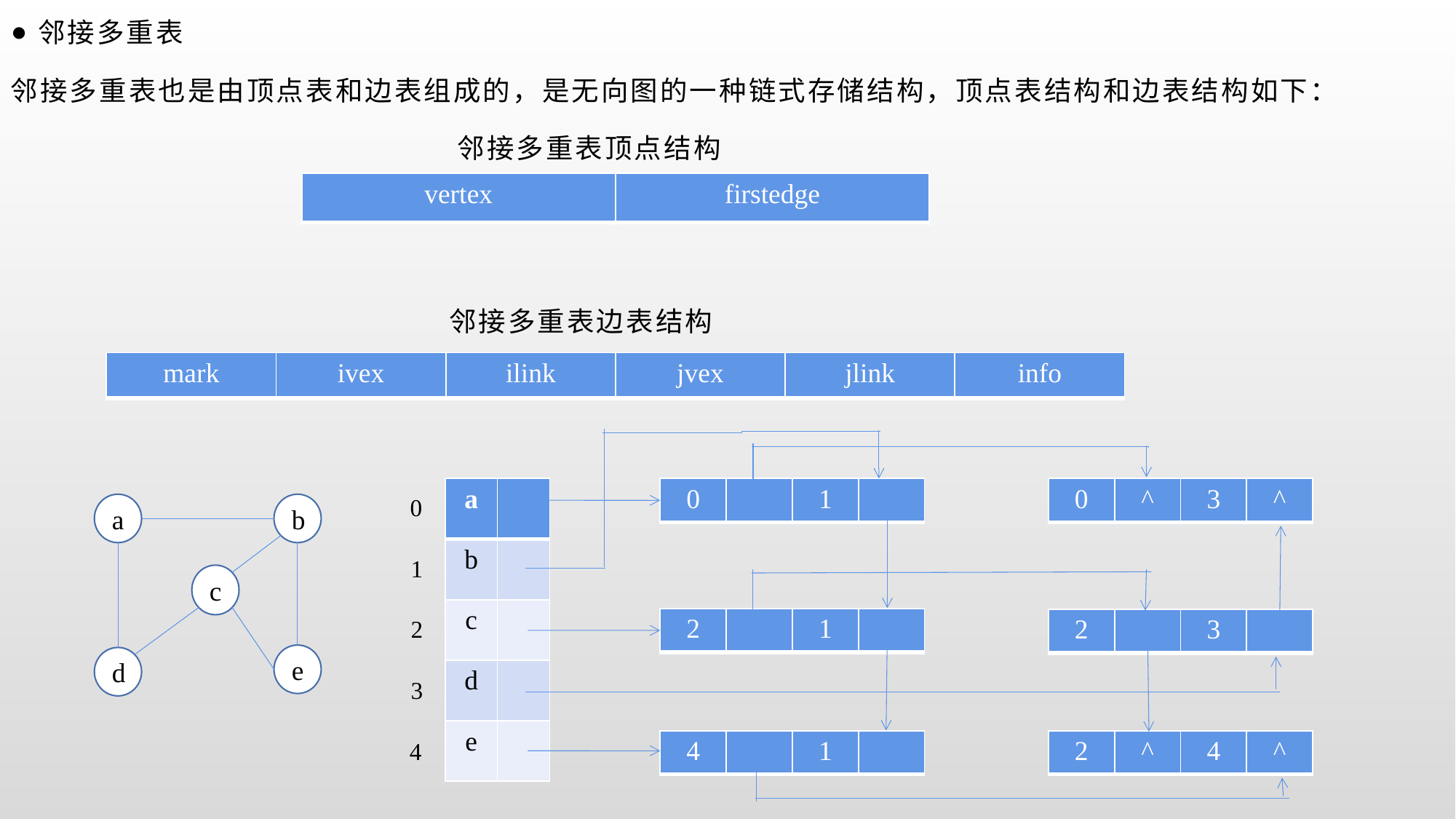

邻接多重表
邻接多重表也是由顶点表和边表组成的，是无向图的一种链式存储结构，顶点表结构和边表结构如下：
                                                    邻接多重表顶点结构

                                                   邻接多重表边表结构
| vertex | firstedge |
| --- | --- |
| mark | ivex | ilink | jvex | jlink | info |
| --- | --- | --- | --- | --- | --- |
| a |  |
| --- | --- |
| b |  |
| c |  |
| d |  |
| e |  |
| 0 |  | 1 |  |
| --- | --- | --- | --- |
| 0 | ^ | 3 | ^ |
| --- | --- | --- | --- |
0
a
b
1
c
| 2 |  | 1 |  |
| --- | --- | --- | --- |
2
| 2 |  | 3 |  |
| --- | --- | --- | --- |
e
d
3
4
| 4 |  | 1 |  |
| --- | --- | --- | --- |
| 2 | ^ | 4 | ^ |
| --- | --- | --- | --- |